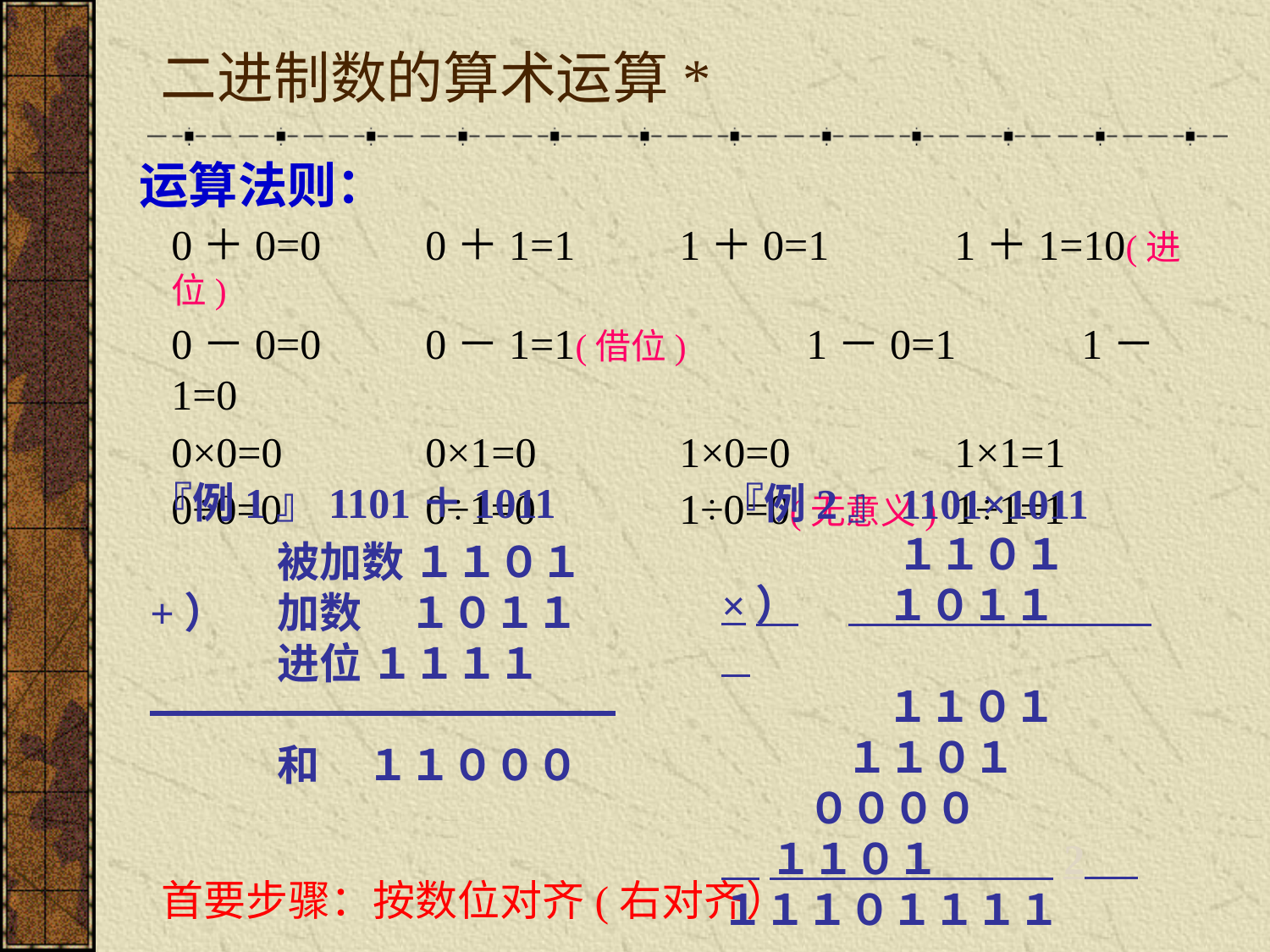

二进制数的算术运算*

运算法则：
0＋0=0     	0＋1=1     	1＋0=1   	  1＋1=10(进位)
0－0=0     	0－1=1(借位) 	1－0=1	  1－1=0
0×0=0     	0×1=0     	1×0=0   	  1×1=1
0÷0=0     	0÷1=0       	1÷0=0(无意义)  1÷1=1
『例1』1101＋1011
	被加数 １１０１
+）	加数     １０１１
	进位 １１１１　
━━━━━━━━━━━
	和     １１０００
『例2』1101×1011
 	    １１０１
×）	    １０１１
  	    １１０１
            １１０１
        ００００
    １１０１            2
１１１０１１１１
首要步骤：按数位对齐(右对齐）